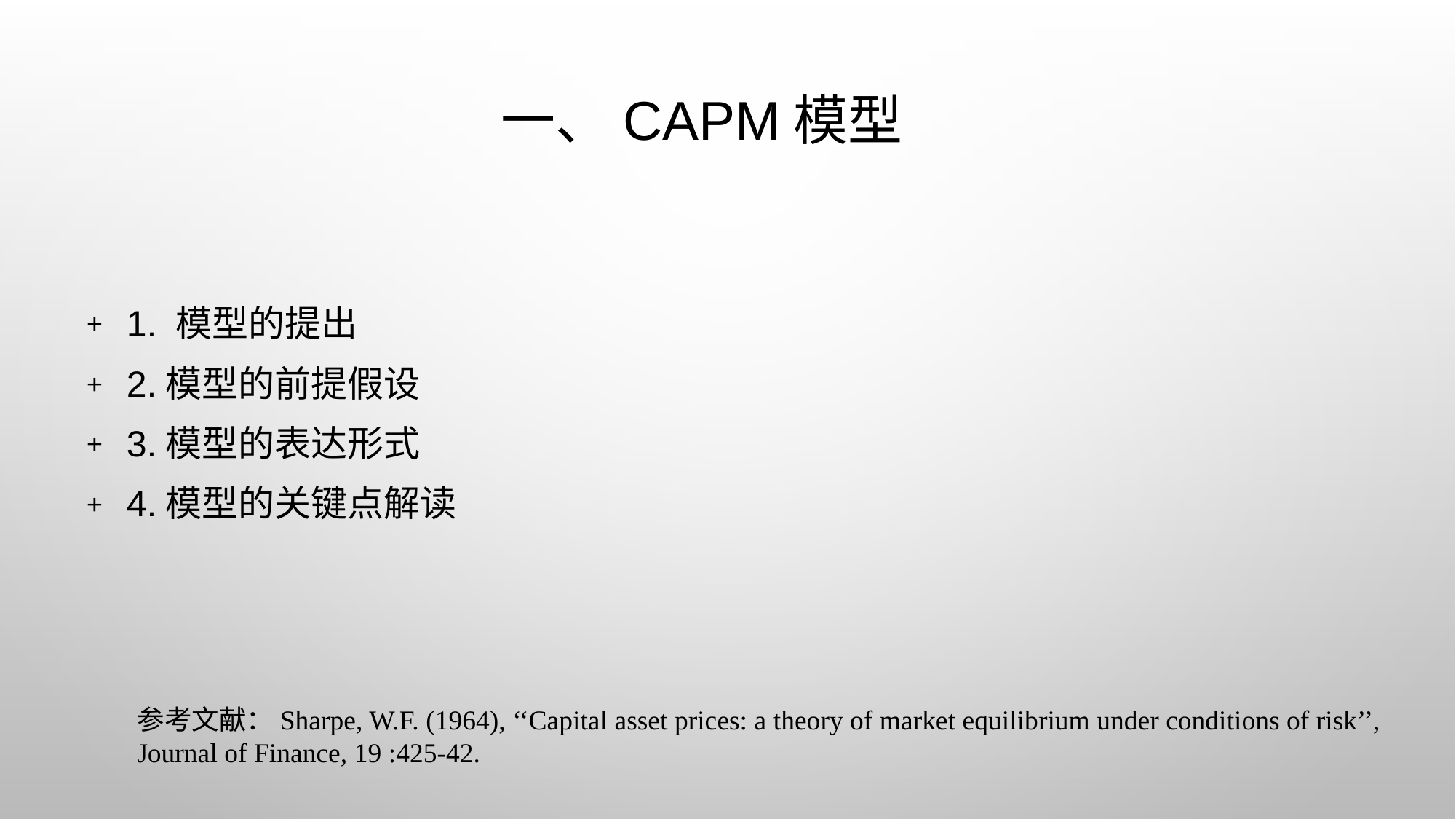

一、CAPM模型

1. 模型的提出
2.模型的前提假设
3.模型的表达形式
4.模型的关键点解读

参考文献：Sharpe, W.F. (1964), ‘‘Capital asset prices: a theory of market equilibrium under conditions of risk’’, Journal of Finance, 19 :425-42.